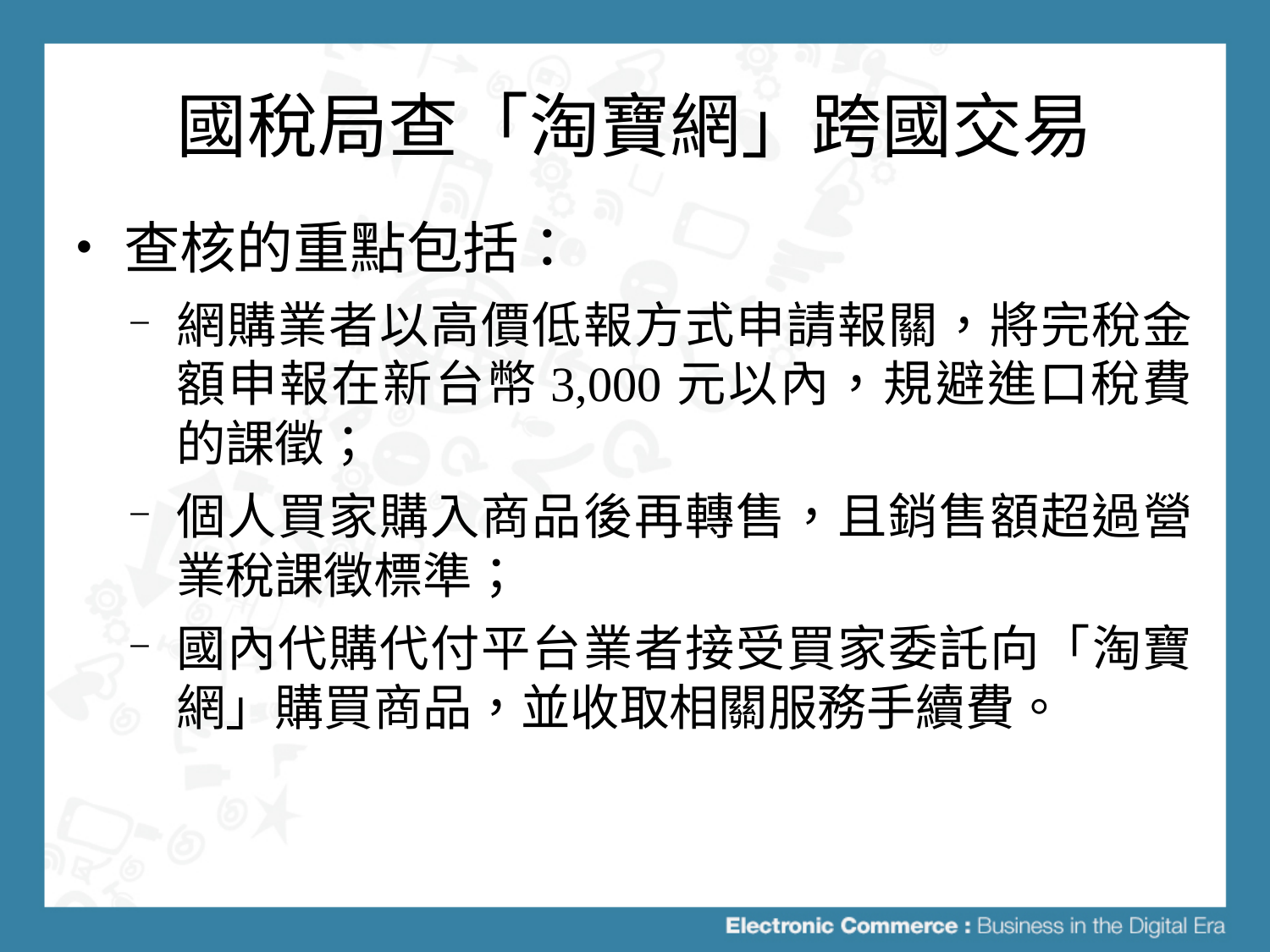

# 國稅局查「淘寶網」跨國交易
查核的重點包括：
網購業者以高價低報方式申請報關，將完稅金額申報在新台幣3,000元以內，規避進口稅費的課徵；
個人買家購入商品後再轉售，且銷售額超過營業稅課徵標準；
國內代購代付平台業者接受買家委託向「淘寶網」購買商品，並收取相關服務手續費。